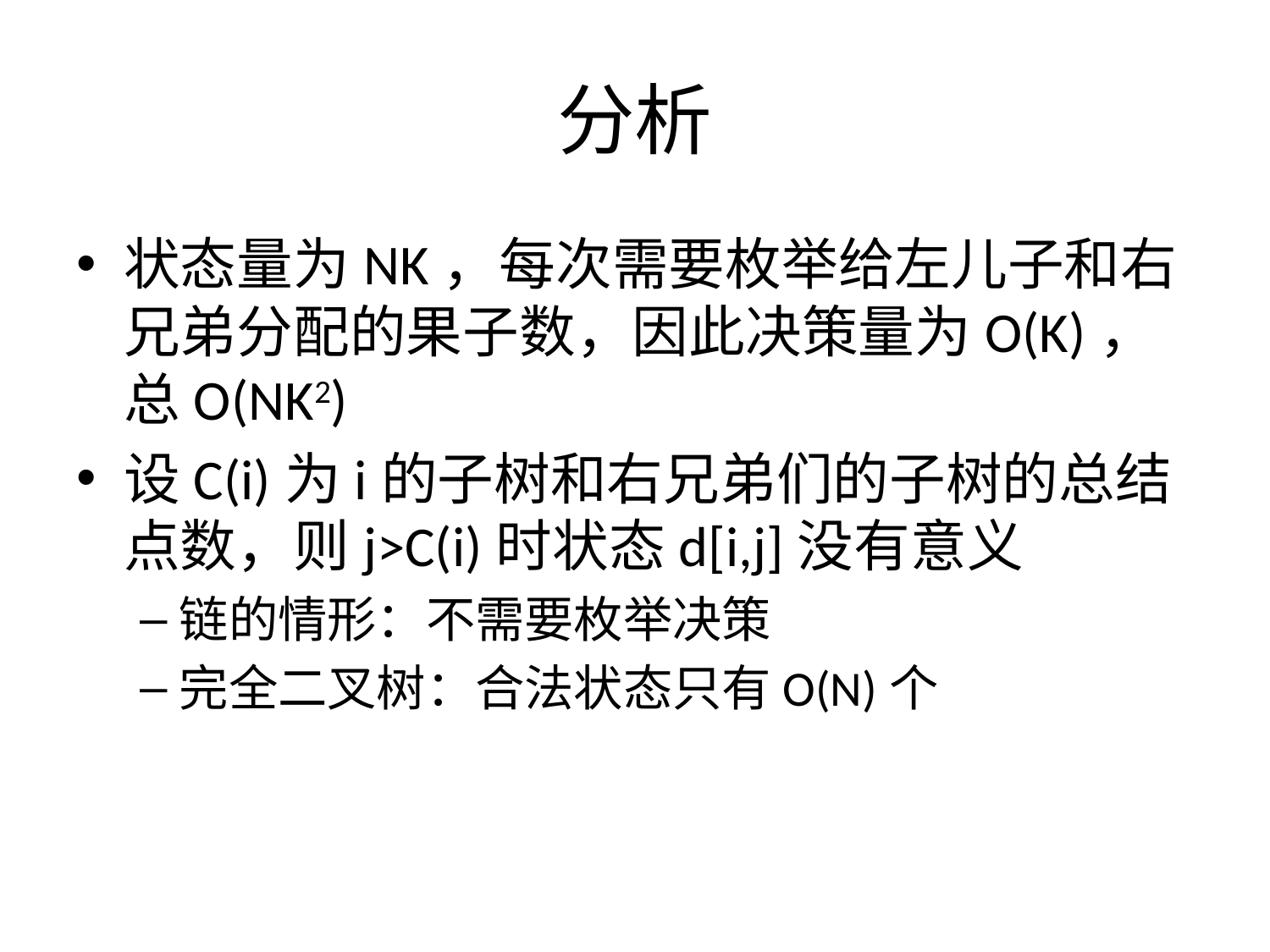

# 分析
状态量为NK，每次需要枚举给左儿子和右兄弟分配的果子数，因此决策量为O(K)，总O(NK2)
设C(i)为i的子树和右兄弟们的子树的总结点数，则j>C(i)时状态d[i,j]没有意义
链的情形：不需要枚举决策
完全二叉树：合法状态只有O(N)个